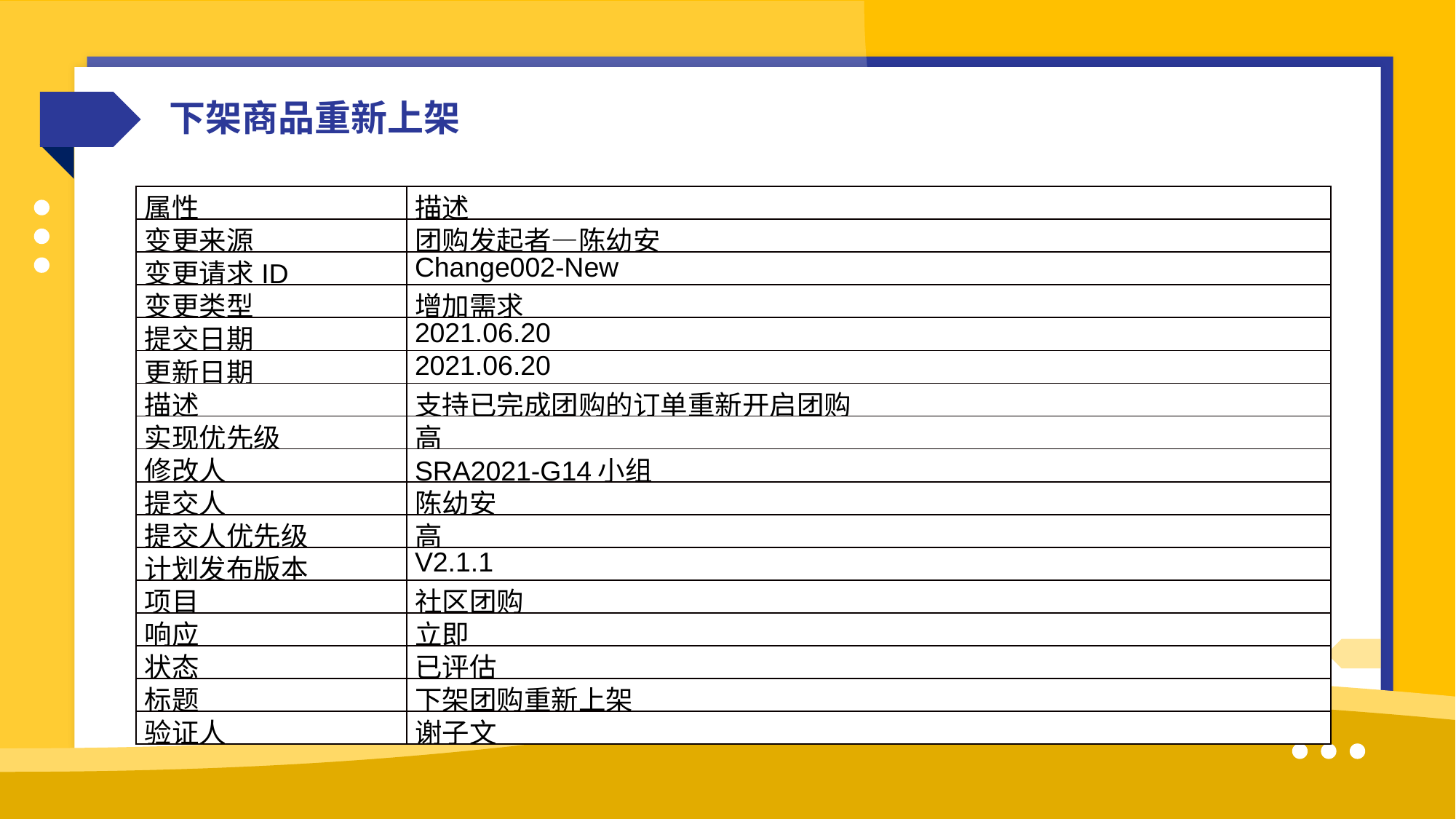

下架商品重新上架
| 属性 | 描述 |
| --- | --- |
| 变更来源 | 团购发起者—陈幼安 |
| 变更请求ID | Change002-New |
| 变更类型 | 增加需求 |
| 提交日期 | 2021.06.20 |
| 更新日期 | 2021.06.20 |
| 描述 | 支持已完成团购的订单重新开启团购 |
| 实现优先级 | 高 |
| 修改人 | SRA2021-G14小组 |
| 提交人 | 陈幼安 |
| 提交人优先级 | 高 |
| 计划发布版本 | V2.1.1 |
| 项目 | 社区团购 |
| 响应 | 立即 |
| 状态 | 已评估 |
| 标题 | 下架团购重新上架 |
| 验证人 | 谢子文 |